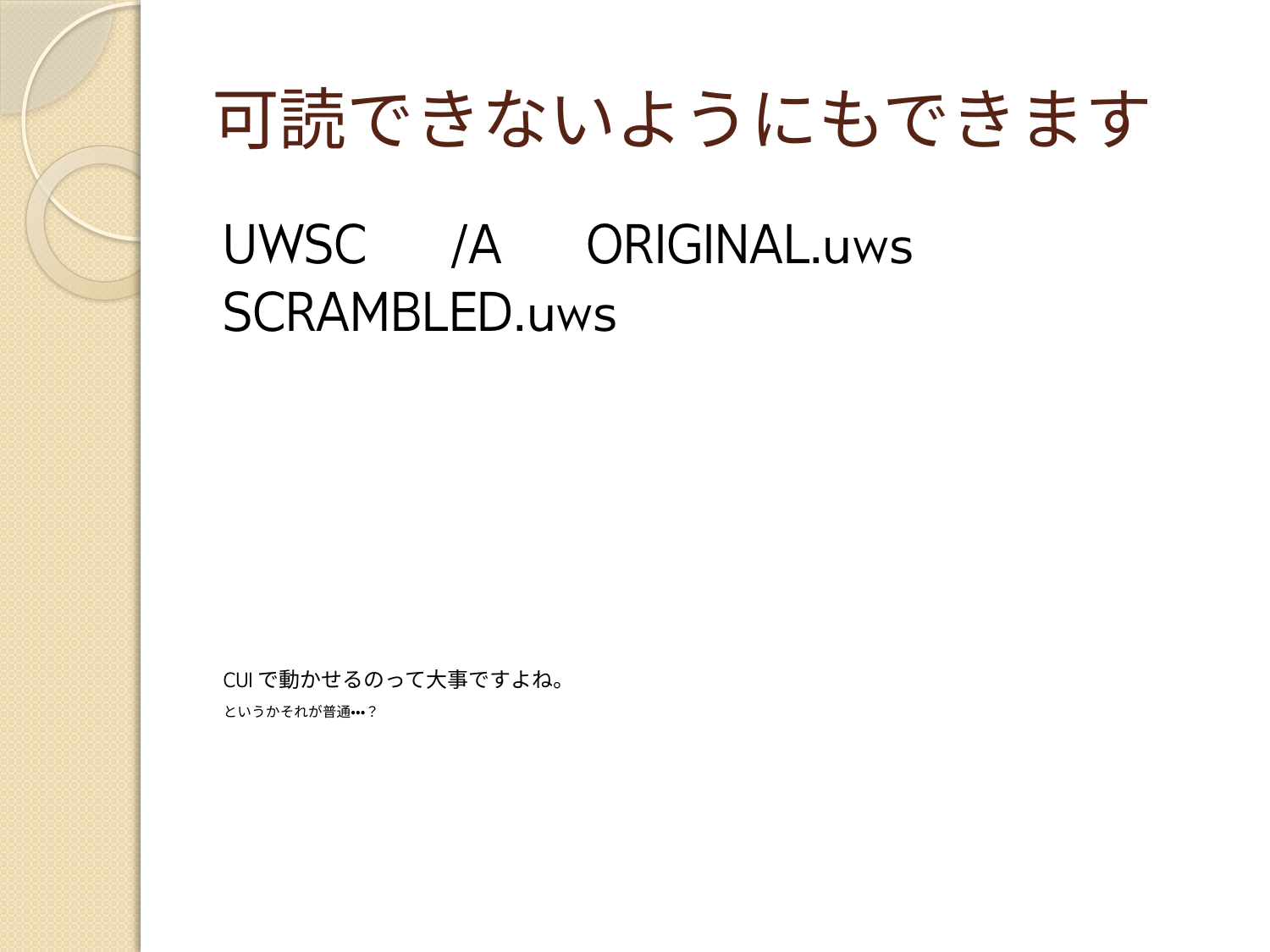

# 可読できないようにもできます
UWSC　/A　ORIGINAL.uws　SCRAMBLED.uws

CUIで動かせるのって大事ですよね。
というかそれが普通・・・？